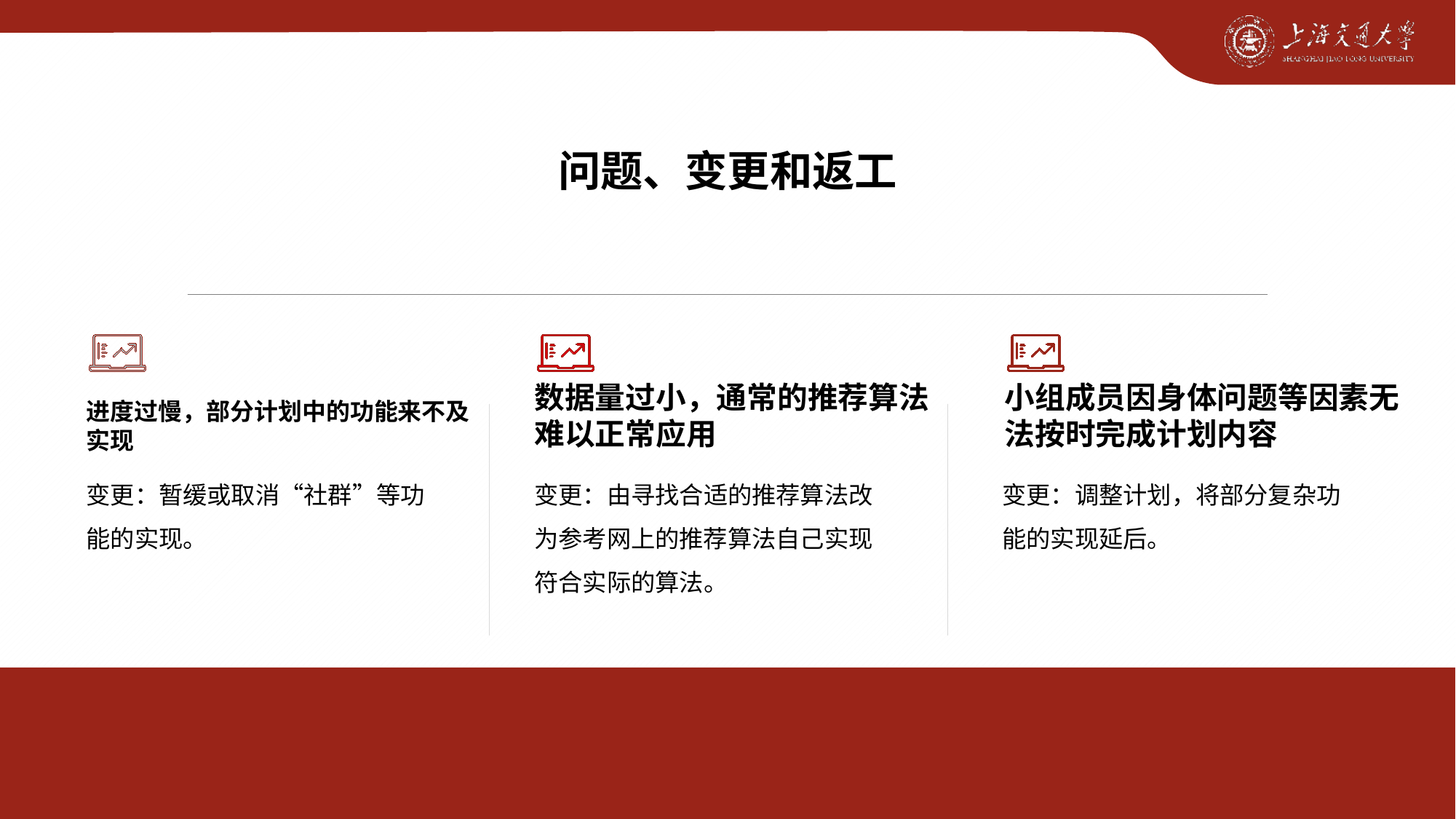

问题、变更和返工

进度过慢，部分计划中的功能来不及实现
数据量过小，通常的推荐算法难以正常应用
小组成员因身体问题等因素无法按时完成计划内容
变更：暂缓或取消“社群”等功能的实现。
变更：由寻找合适的推荐算法改为参考网上的推荐算法自己实现符合实际的算法。
变更：调整计划，将部分复杂功能的实现延后。

美美与共 知行合一
Minzu University of China